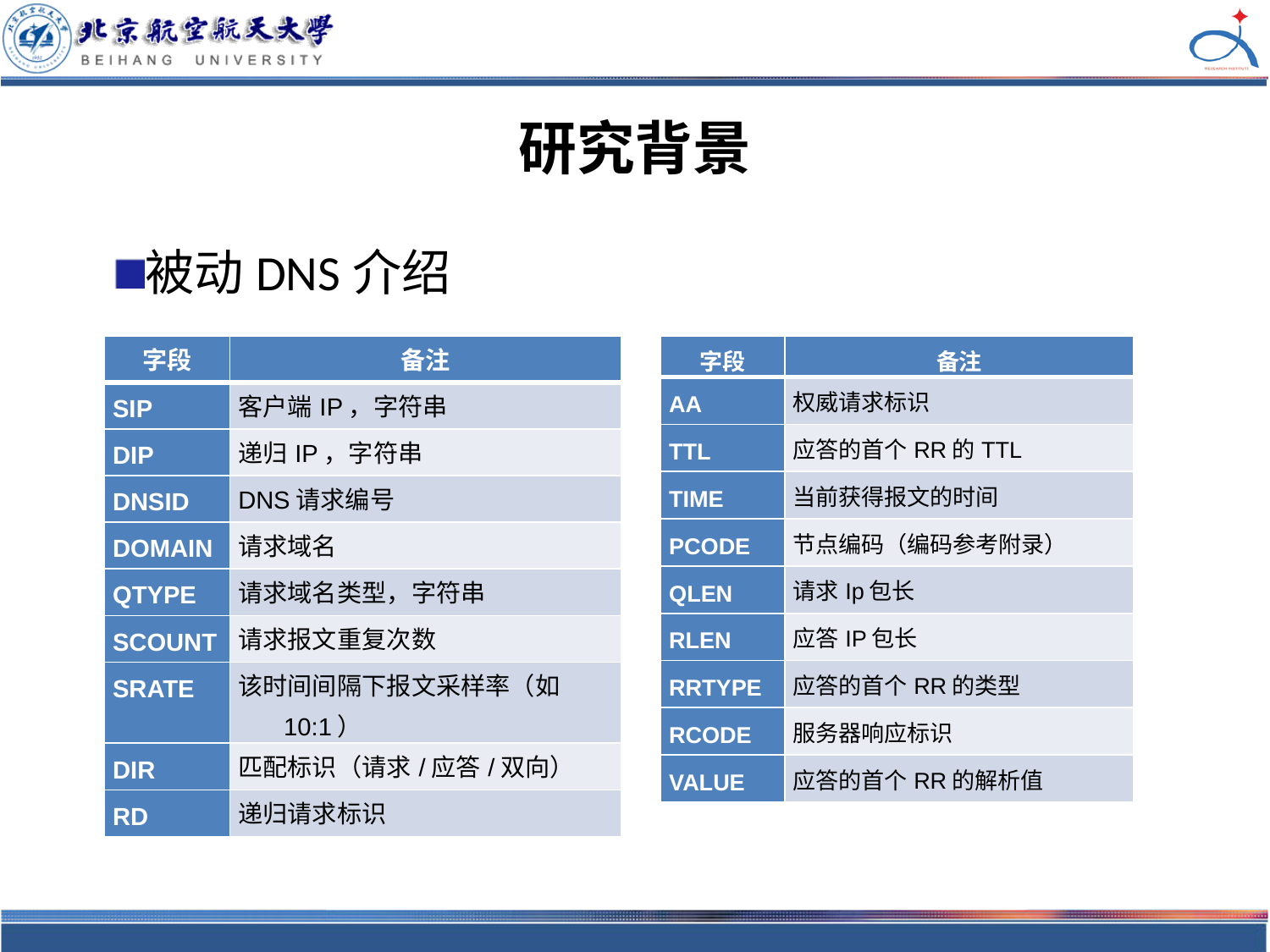

# 研究背景
被动DNS介绍

| 字段 | 备注 |
| --- | --- |
| SIP | 客户端IP，字符串 |
| DIP | 递归IP，字符串 |
| DNSID | DNS请求编号 |
| DOMAIN | 请求域名 |
| QTYPE | 请求域名类型，字符串 |
| SCOUNT | 请求报文重复次数 |
| SRATE | 该时间间隔下报文采样率（如10:1） |
| DIR | 匹配标识（请求/应答/双向） |
| RD | 递归请求标识 |
| 字段 | 备注 |
| --- | --- |
| AA | 权威请求标识 |
| TTL | 应答的首个RR的TTL |
| TIME | 当前获得报文的时间 |
| PCODE | 节点编码（编码参考附录） |
| QLEN | 请求Ip包长 |
| RLEN | 应答IP包长 |
| RRTYPE | 应答的首个RR的类型 |
| RCODE | 服务器响应标识 |
| VALUE | 应答的首个RR的解析值 |